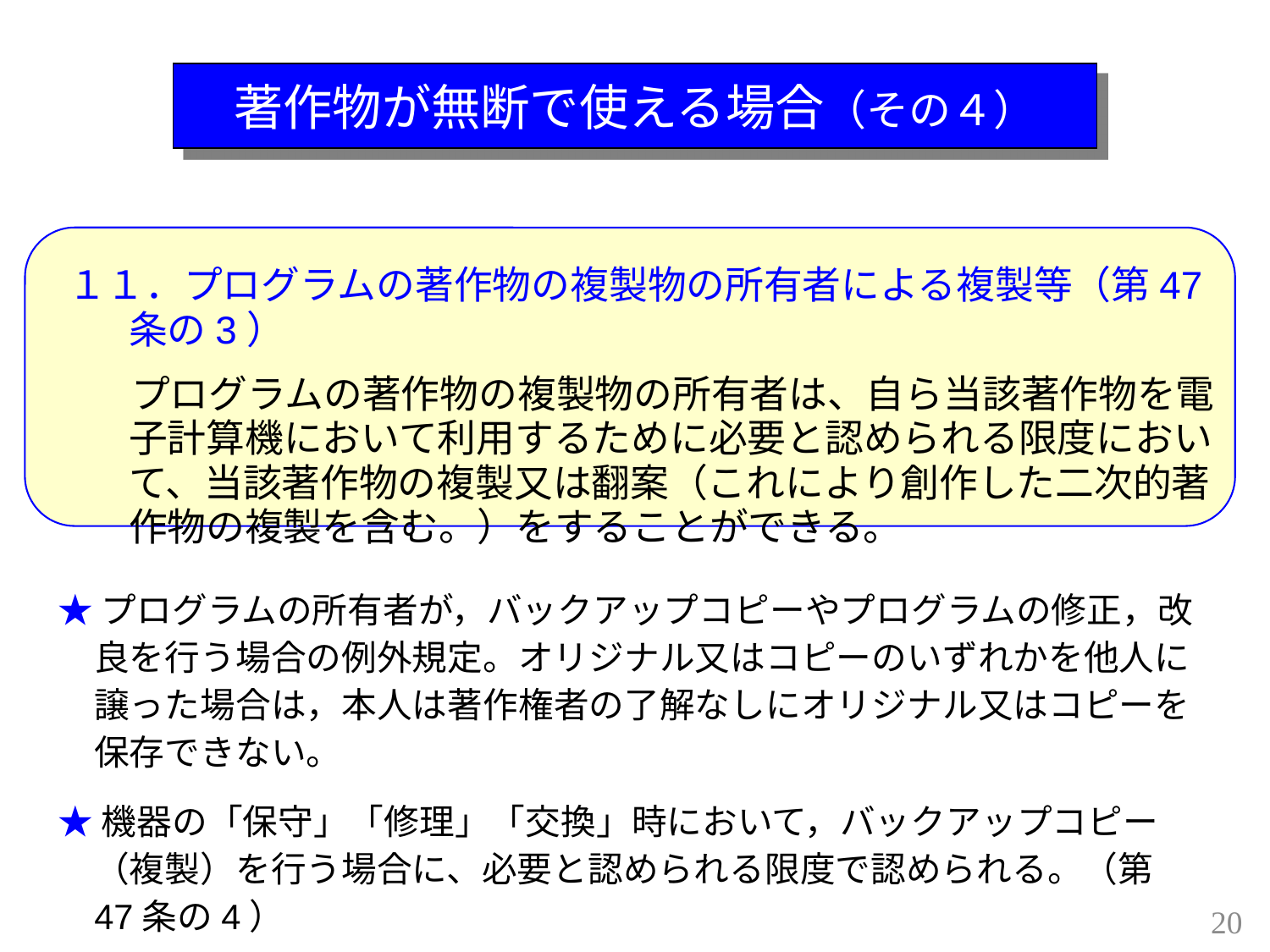

著作物が無断で使える場合（その４）

１１．プログラムの著作物の複製物の所有者による複製等（第47条の3）
　　プログラムの著作物の複製物の所有者は、自ら当該著作物を電子計算機において利用するために必要と認められる限度において、当該著作物の複製又は翻案（これにより創作した二次的著作物の複製を含む。）をすることができる。
★プログラムの所有者が，バックアップコピーやプログラムの修正，改良を行う場合の例外規定。オリジナル又はコピーのいずれかを他人に譲った場合は，本人は著作権者の了解なしにオリジナル又はコピーを保存できない。
★機器の「保守」「修理」「交換」時において，バックアップコピー（複製）を行う場合に、必要と認められる限度で認められる。（第47条の4）
20